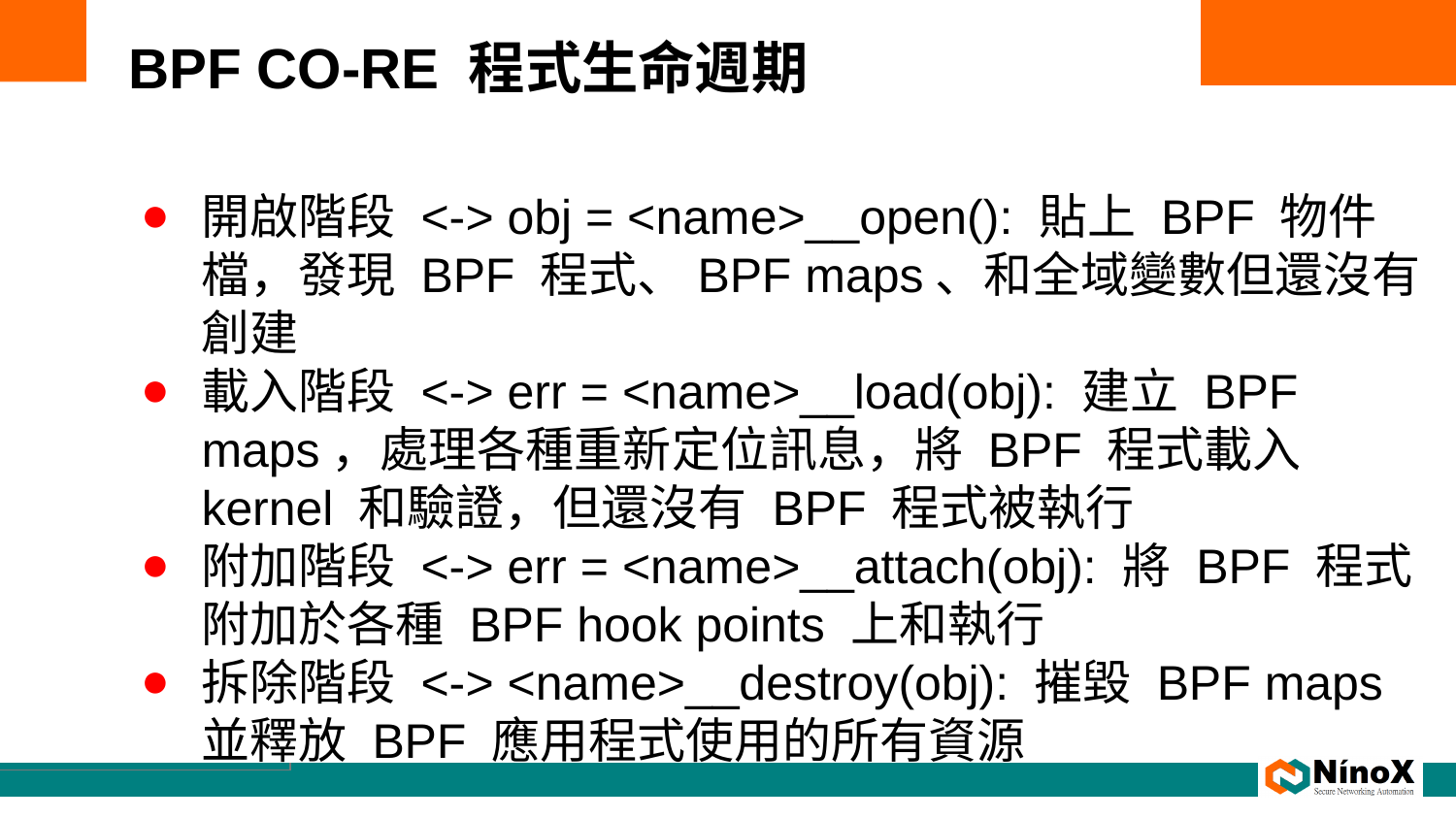

# BPF CO-RE 程式生命週期
開啟階段 <-> obj = <name>__open(): 貼上 BPF 物件檔，發現 BPF 程式、BPF maps、和全域變數但還沒有創建
載入階段 <-> err = <name>__load(obj): 建立 BPF maps，處理各種重新定位訊息，將 BPF 程式載入 kernel 和驗證，但還沒有 BPF 程式被執行
附加階段 <-> err = <name>__attach(obj): 將 BPF 程式附加於各種 BPF hook points 上和執行
拆除階段 <-> <name>__destroy(obj): 摧毀 BPF maps 並釋放 BPF 應用程式使用的所有資源